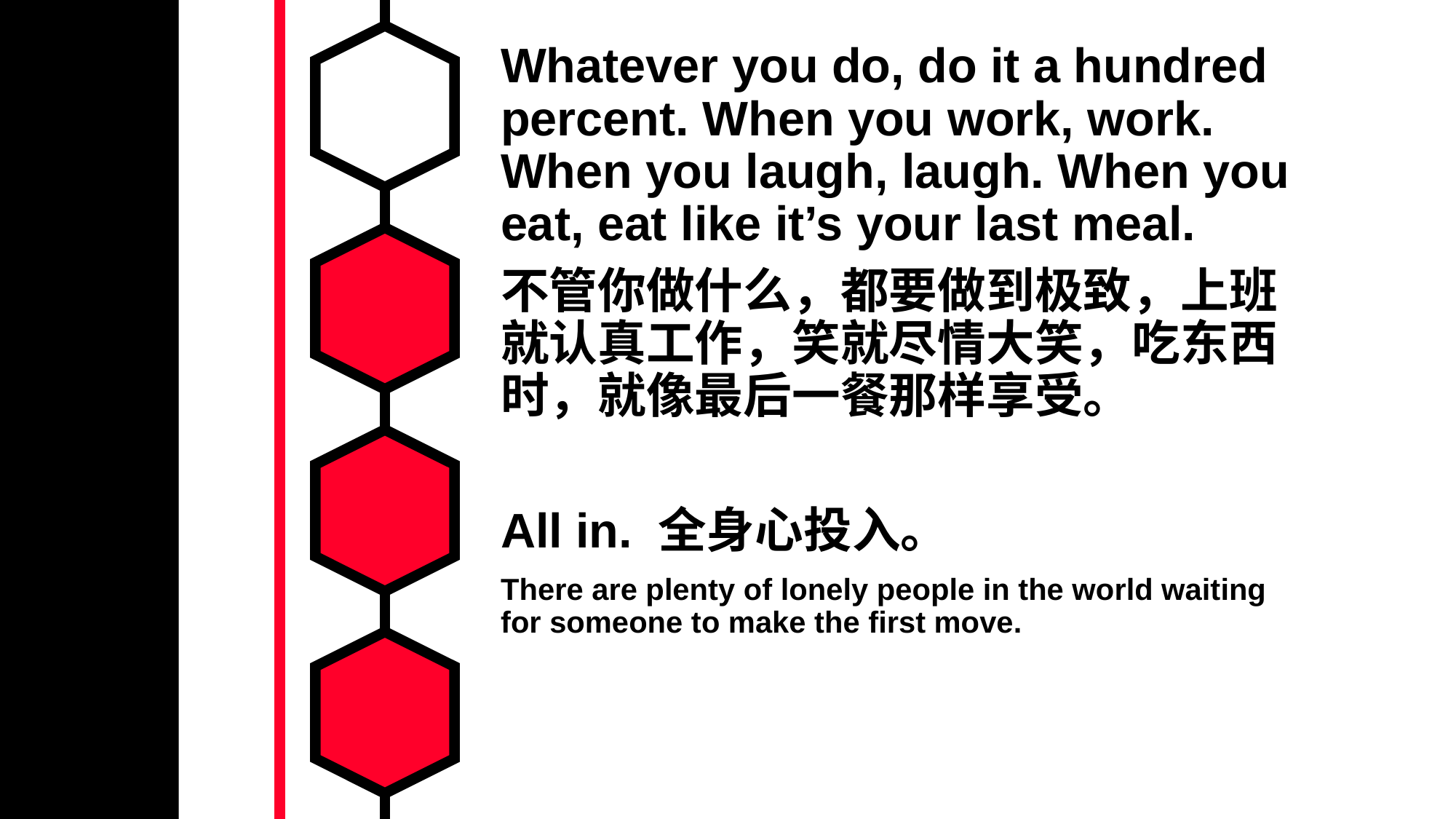

#
Whatever you do, do it a hundred percent. When you work, work. When you laugh, laugh. When you eat, eat like it’s your last meal.
不管你做什么，都要做到极致，上班就认真工作，笑就尽情大笑，吃东西时，就像最后一餐那样享受。

All in. 全身心投入。
There are plenty of lonely people in the world waiting for someone to make the first move.